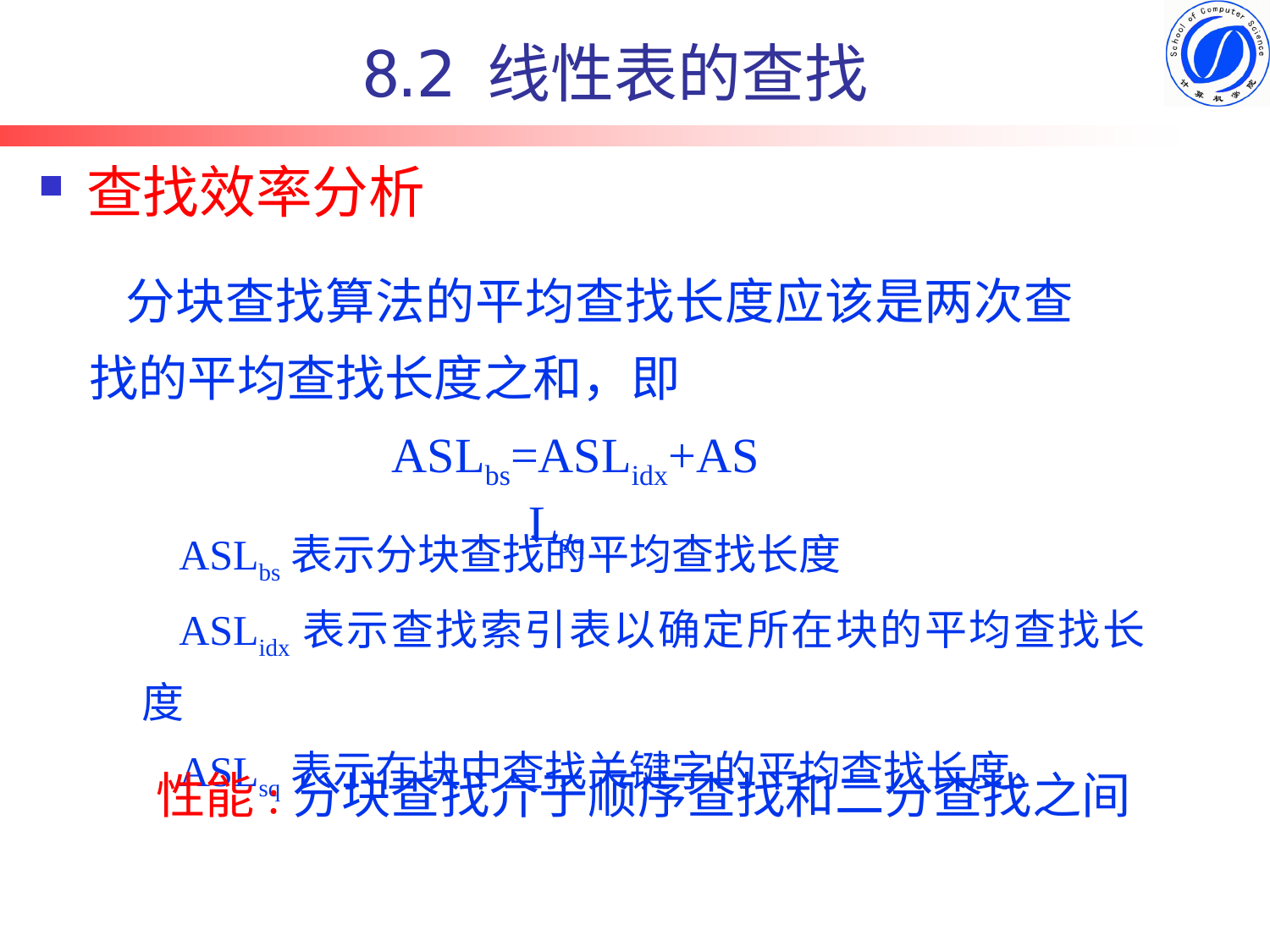

8.2 线性表的查找
查找效率分析
分块查找算法的平均查找长度应该是两次查找的平均查找长度之和，即
ASLbs=ASLidx+ASLsq
ASLbs表示分块查找的平均查找长度
ASLidx表示查找索引表以确定所在块的平均查找长度
ASLsq表示在块中查找关键字的平均查找长度。
性能:分块查找介于顺序查找和二分查找之间